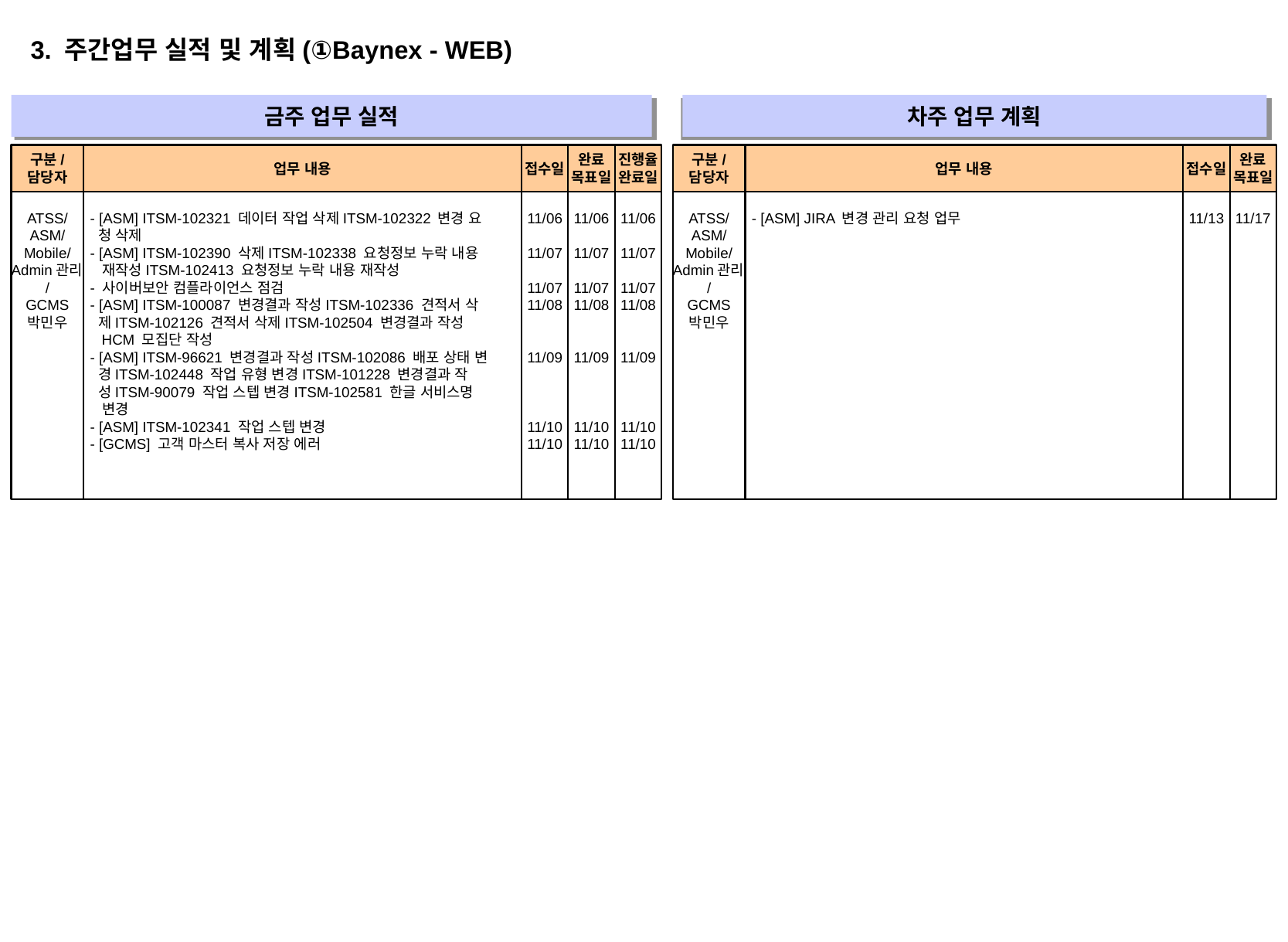

3. 주간업무 실적 및 계획(①Baynex - WEB)
금주 업무 실적
차주 업무 계획
" "
" "
구분/
담당자
업무 내용
접수일
완료
목표일
진행율
완료일
구분/
담당자
업무 내용
접수일
완료
목표일
ATSS/
ASM/
Mobile/
Admin관리/
GCMS
박민우

- [ASM] ITSM-102321 데이터 작업 삭제ITSM-102322	변경 요
  청 삭제
- [ASM] ITSM-102390 삭제ITSM-102338 요청정보 누락 내용
   재작성ITSM-102413 요청정보 누락 내용 재작성
- 사이버보안 컴플라이언스 점검
- [ASM] ITSM-100087 변경결과 작성ITSM-102336 견적서 삭
  제ITSM-102126 견적서 삭제ITSM-102504 변경결과 작성
  HCM 모집단 작성
- [ASM] ITSM-96621 변경결과 작성ITSM-102086 배포 상태 변
  경ITSM-102448 작업 유형 변경ITSM-101228 변경결과 작
  성ITSM-90079 작업 스텝 변경ITSM-102581 한글 서비스명
   변경
- [ASM] ITSM-102341 작업 스텝 변경
- [GCMS] 고객 마스터 복사 저장 에러
11/06
11/07
11/07
11/08
11/09
11/10
11/10
11/06
11/07
11/07
11/08
11/09
11/10
11/10
11/06
11/07
11/07
11/08
11/09
11/10
11/10
ATSS/
ASM/
Mobile/
Admin관리/
GCMS
박민우

- [ASM] JIRA 변경 관리 요청 업무
11/13
11/17